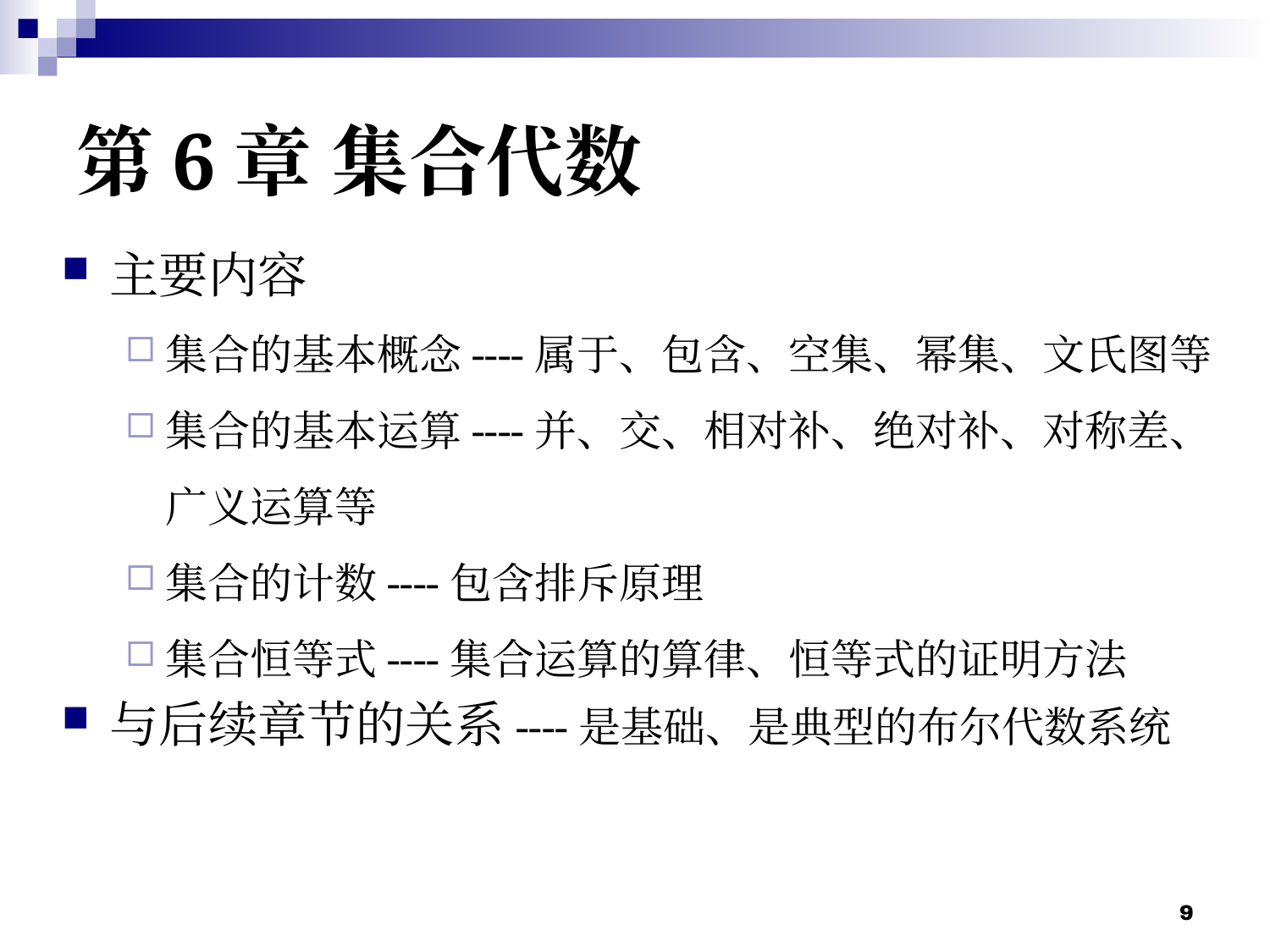

# 第6章 集合代数
主要内容
集合的基本概念----属于、包含、空集、幂集、文氏图等
集合的基本运算----并、交、相对补、绝对补、对称差、广义运算等
集合的计数----包含排斥原理
集合恒等式----集合运算的算律、恒等式的证明方法
与后续章节的关系----是基础、是典型的布尔代数系统

9